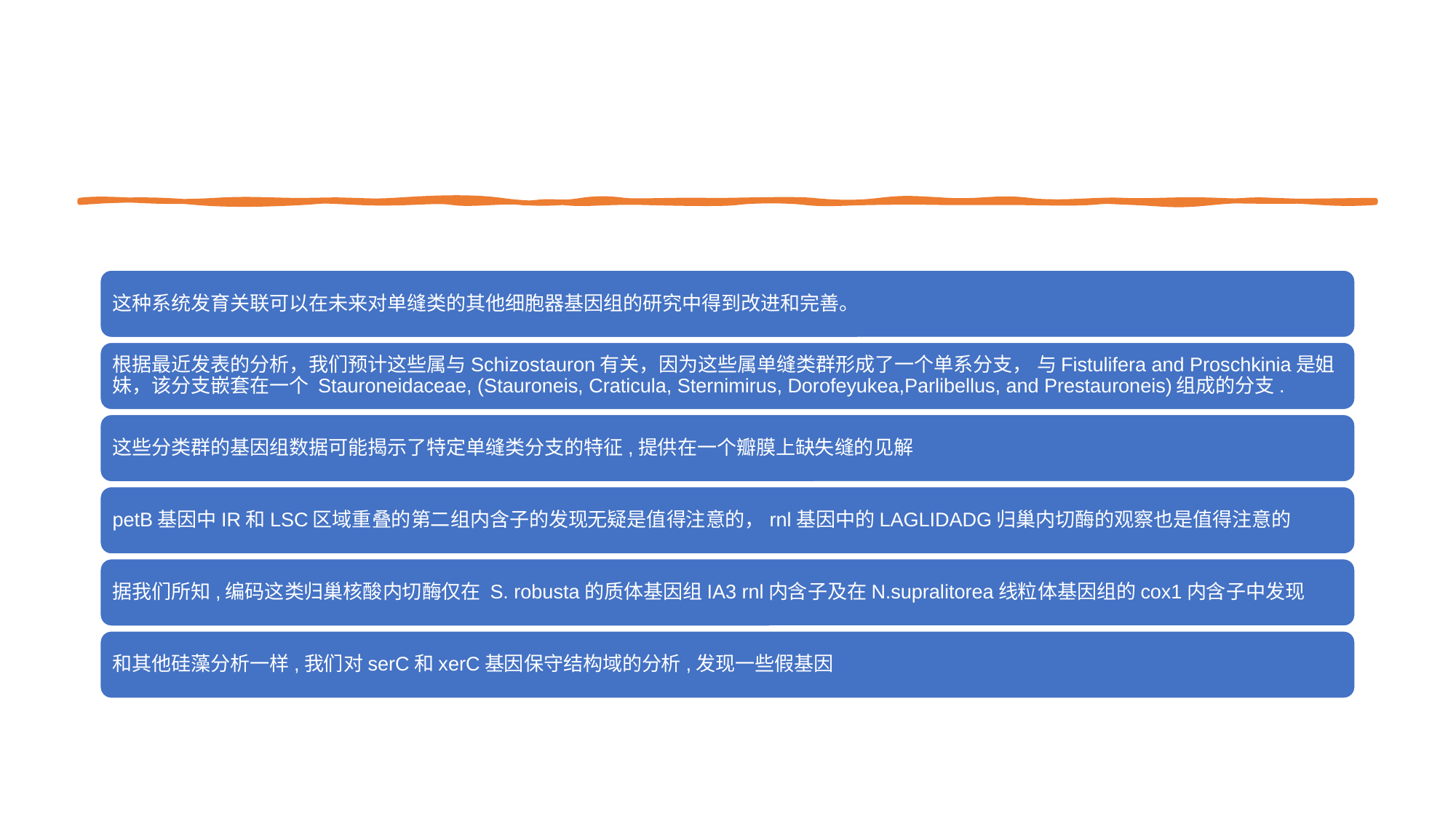

这种系统发育关联可以在未来对单缝类的其他细胞器基因组的研究中得到改进和完善。
根据最近发表的分析，我们预计这些属与Schizostauron有关，因为这些属单缝类群形成了一个单系分支， 与Fistulifera and Proschkinia是姐妹，该分支嵌套在一个 Stauroneidaceae, (Stauroneis, Craticula, Sternimirus, Dorofeyukea,Parlibellus, and Prestauroneis)组成的分支.
这些分类群的基因组数据可能揭示了特定单缝类分支的特征,提供在一个瓣膜上缺失缝的见解
petB基因中IR和LSC区域重叠的第二组内含子的发现无疑是值得注意的，rnl基因中的LAGLIDADG归巢内切酶的观察也是值得注意的
据我们所知,编码这类归巢核酸内切酶仅在 S. robusta的质体基因组IA3 rnl内含子及在N.supralitorea线粒体基因组的cox1内含子中发现
和其他硅藻分析一样,我们对serC和xerC基因保守结构域的分析,发现一些假基因